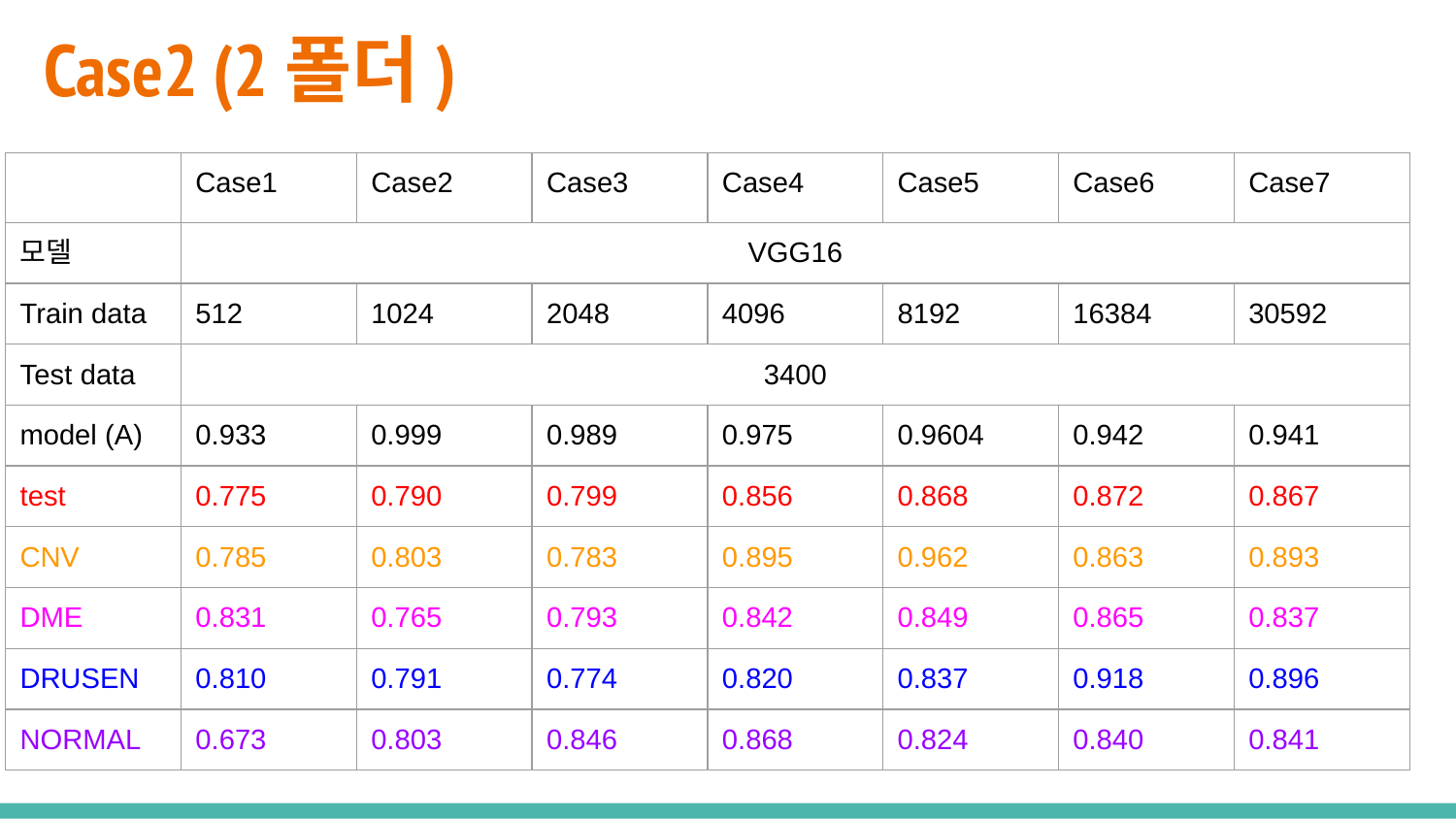

# Case2 (2폴더)
|  | Case1 | Case2 | Case3 | Case4 | Case5 | Case6 | Case7 |
| --- | --- | --- | --- | --- | --- | --- | --- |
| 모델 | VGG16 |  |  |  |  |  |  |
| Train data | 512 | 1024 | 2048 | 4096 | 8192 | 16384 | 30592 |
| Test data | 3400 |  |  |  |  |  |  |
| model (A) | 0.933 | 0.999 | 0.989 | 0.975 | 0.9604 | 0.942 | 0.941 |
| test | 0.775 | 0.790 | 0.799 | 0.856 | 0.868 | 0.872 | 0.867 |
| CNV | 0.785 | 0.803 | 0.783 | 0.895 | 0.962 | 0.863 | 0.893 |
| DME | 0.831 | 0.765 | 0.793 | 0.842 | 0.849 | 0.865 | 0.837 |
| DRUSEN | 0.810 | 0.791 | 0.774 | 0.820 | 0.837 | 0.918 | 0.896 |
| NORMAL | 0.673 | 0.803 | 0.846 | 0.868 | 0.824 | 0.840 | 0.841 |